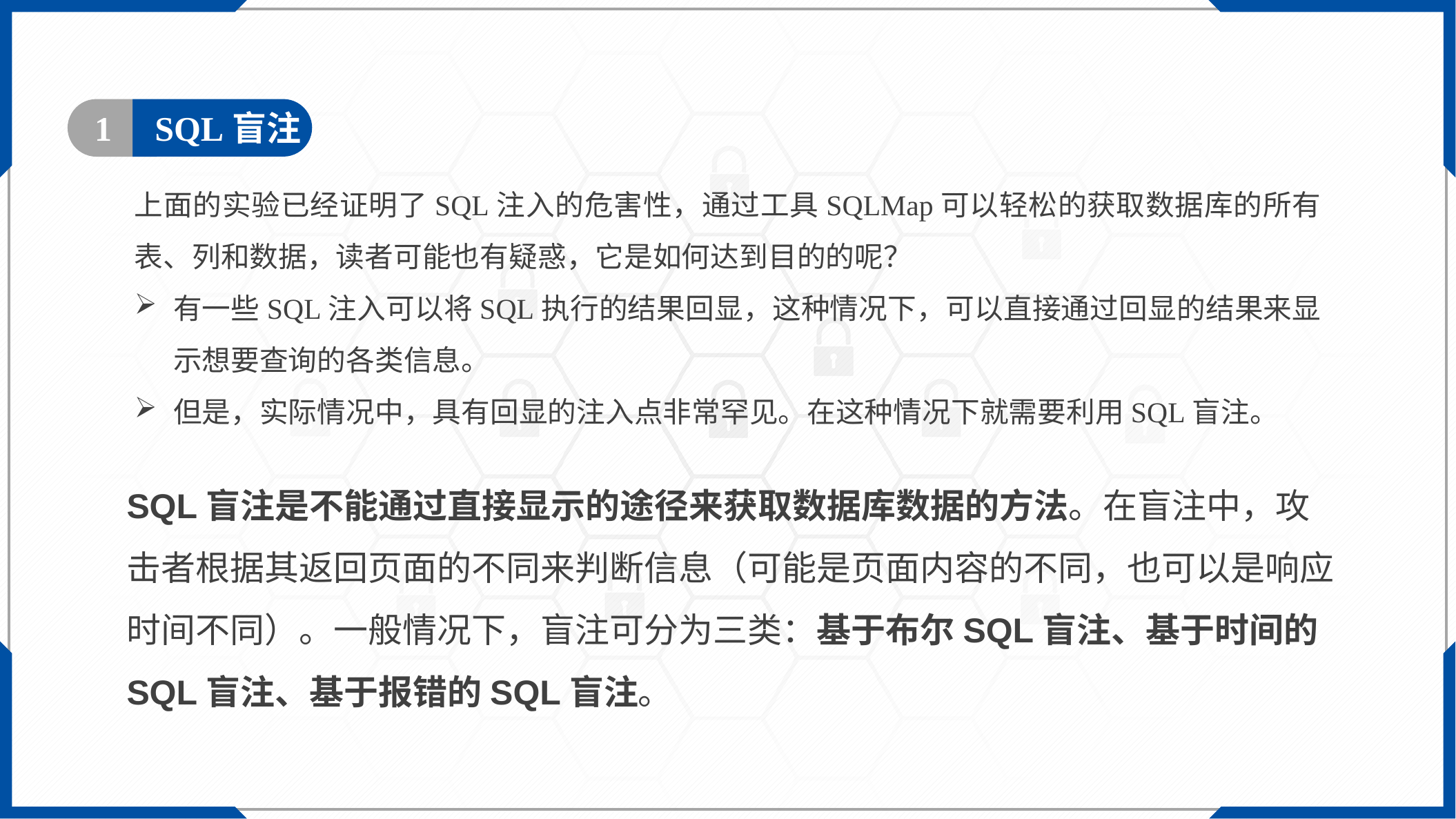

1
SQL盲注
上面的实验已经证明了SQL注入的危害性，通过工具SQLMap可以轻松的获取数据库的所有表、列和数据，读者可能也有疑惑，它是如何达到目的的呢？
有一些SQL注入可以将SQL执行的结果回显，这种情况下，可以直接通过回显的结果来显示想要查询的各类信息。
但是，实际情况中，具有回显的注入点非常罕见。在这种情况下就需要利用SQL盲注。
SQL盲注是不能通过直接显示的途径来获取数据库数据的方法。在盲注中，攻击者根据其返回页面的不同来判断信息（可能是页面内容的不同，也可以是响应时间不同）。一般情况下，盲注可分为三类：基于布尔SQL盲注、基于时间的SQL盲注、基于报错的SQL盲注。